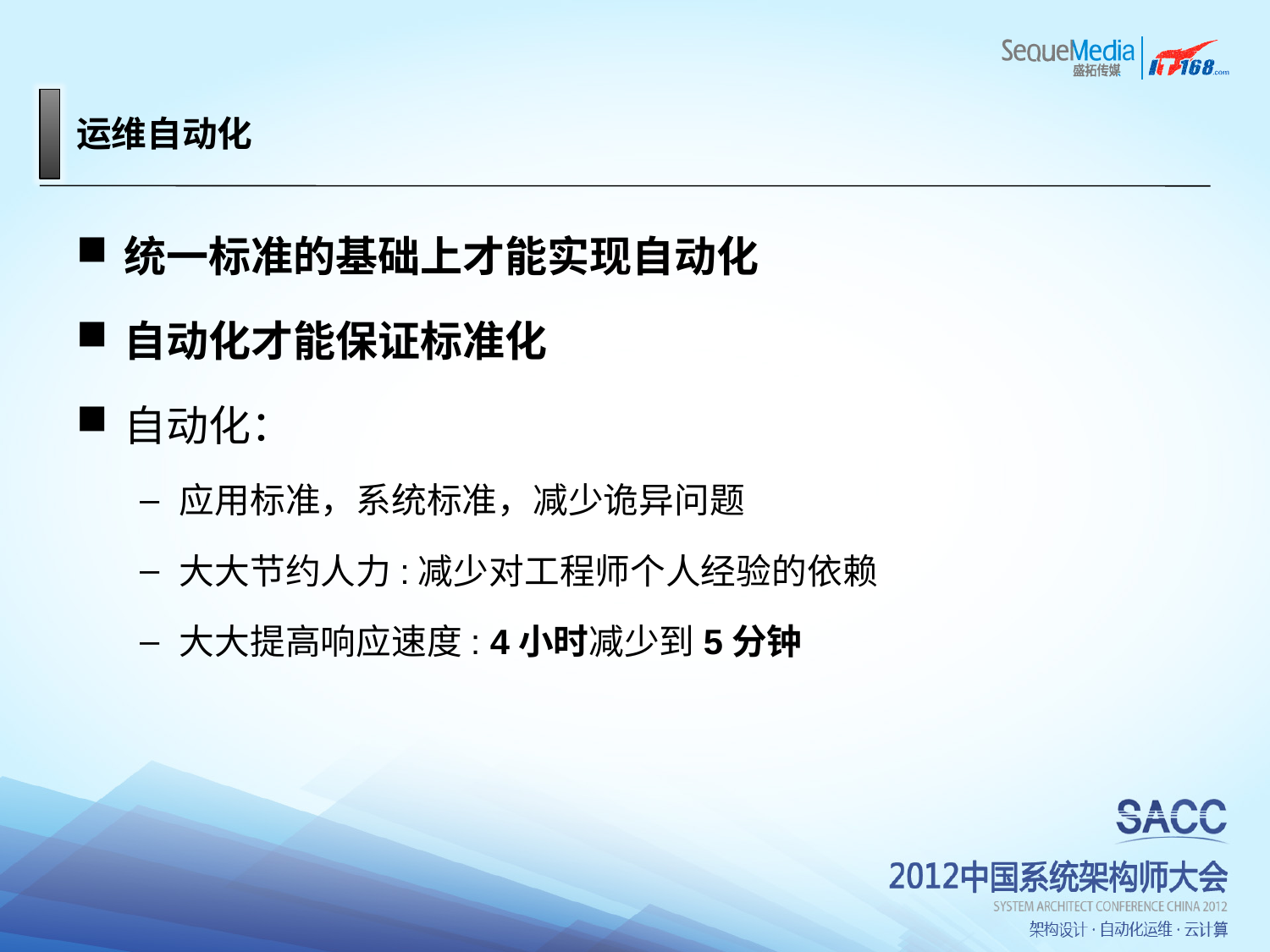

# 运维自动化
统一标准的基础上才能实现自动化
自动化才能保证标准化
自动化：
应用标准，系统标准，减少诡异问题
大大节约人力:减少对工程师个人经验的依赖
大大提高响应速度: 4小时减少到5分钟